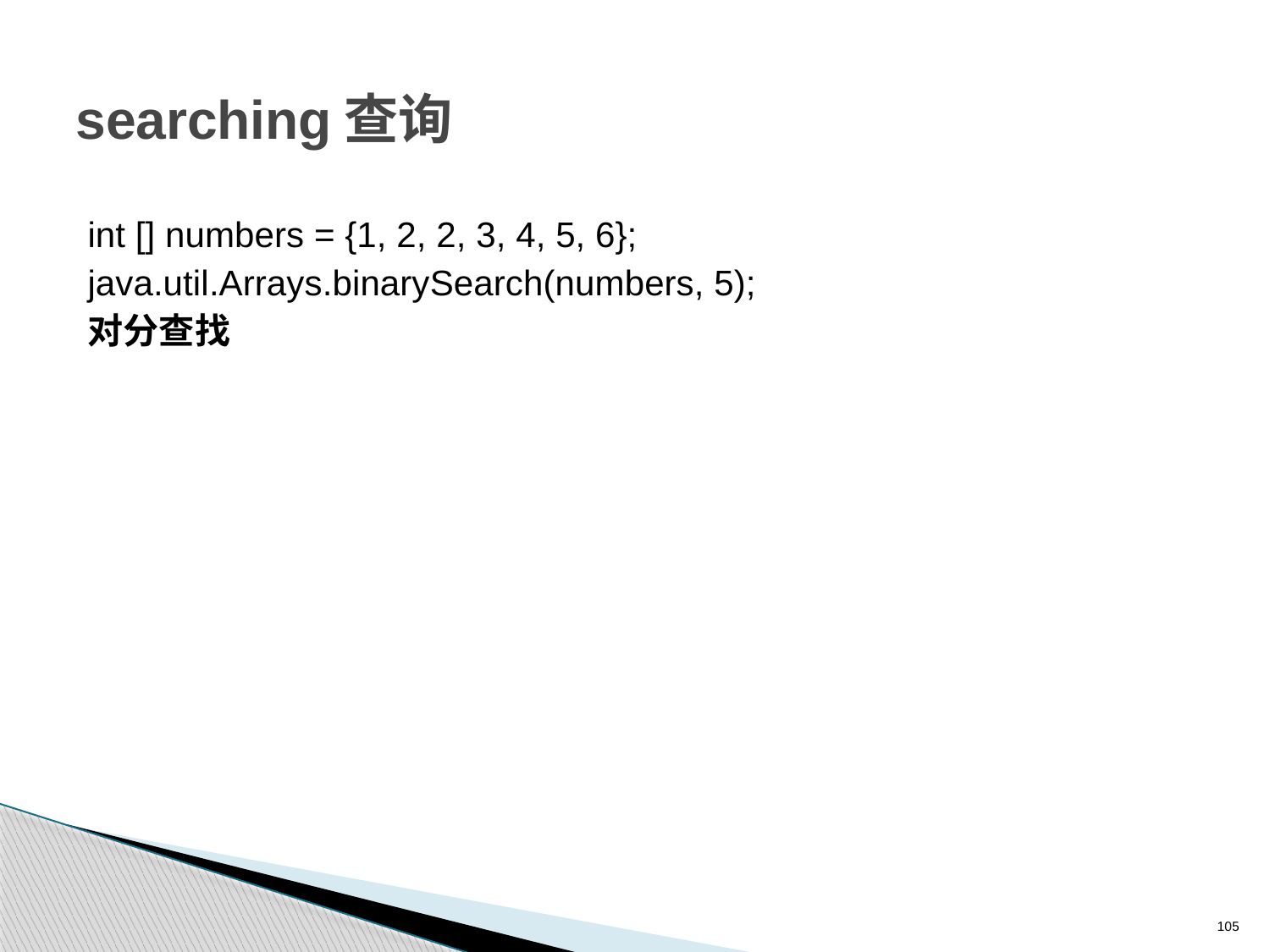

# searching查询
int [] numbers = {1, 2, 2, 3, 4, 5, 6};
java.util.Arrays.binarySearch(numbers, 5);
对分查找
105